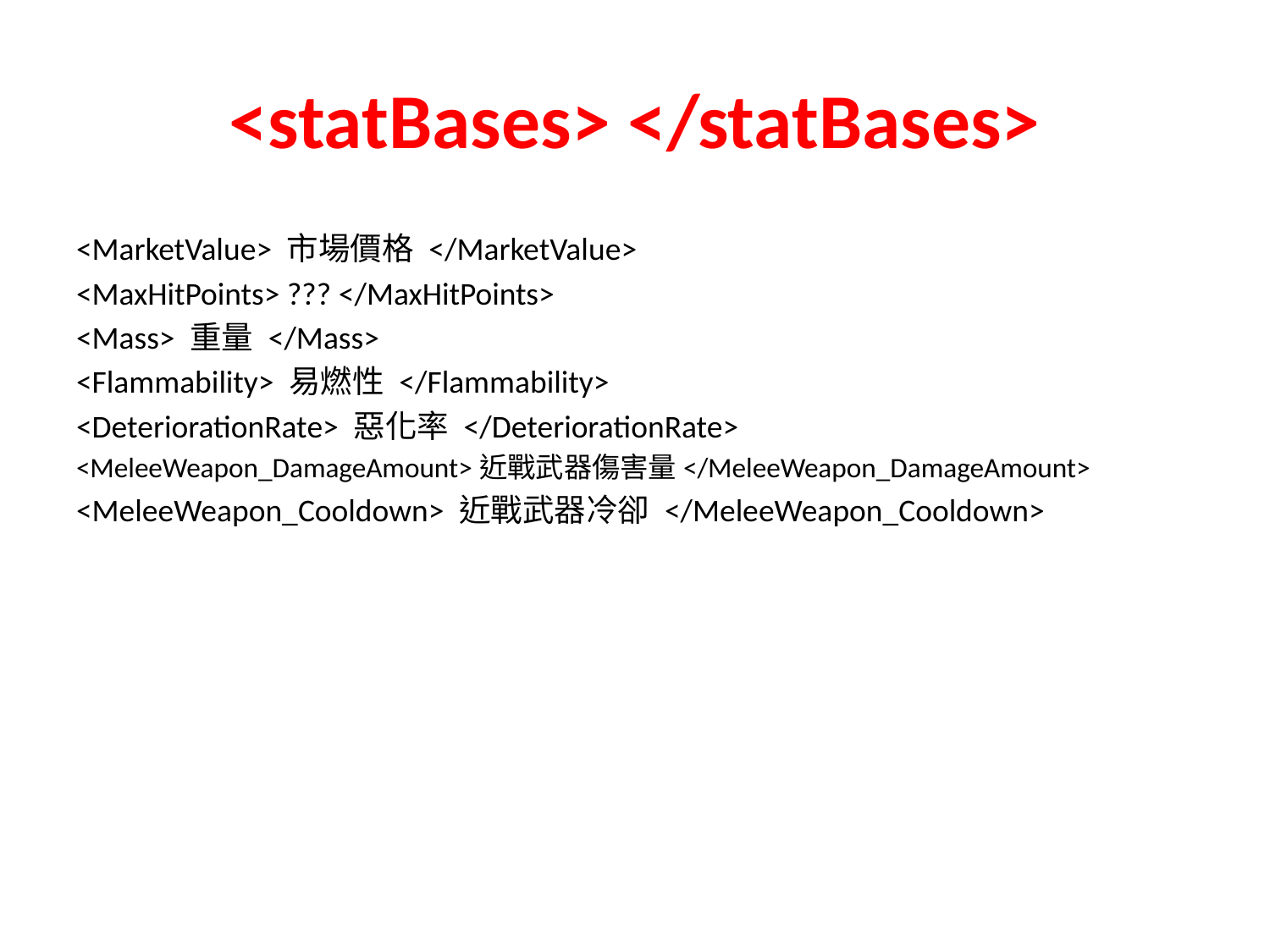

# <statBases> </statBases>
<MarketValue> 市場價格 </MarketValue>
<MaxHitPoints> ??? </MaxHitPoints>
<Mass> 重量 </Mass>
<Flammability> 易燃性 </Flammability>
<DeteriorationRate> 惡化率 </DeteriorationRate>
<MeleeWeapon_DamageAmount>近戰武器傷害量</MeleeWeapon_DamageAmount>
<MeleeWeapon_Cooldown> 近戰武器冷卻 </MeleeWeapon_Cooldown>